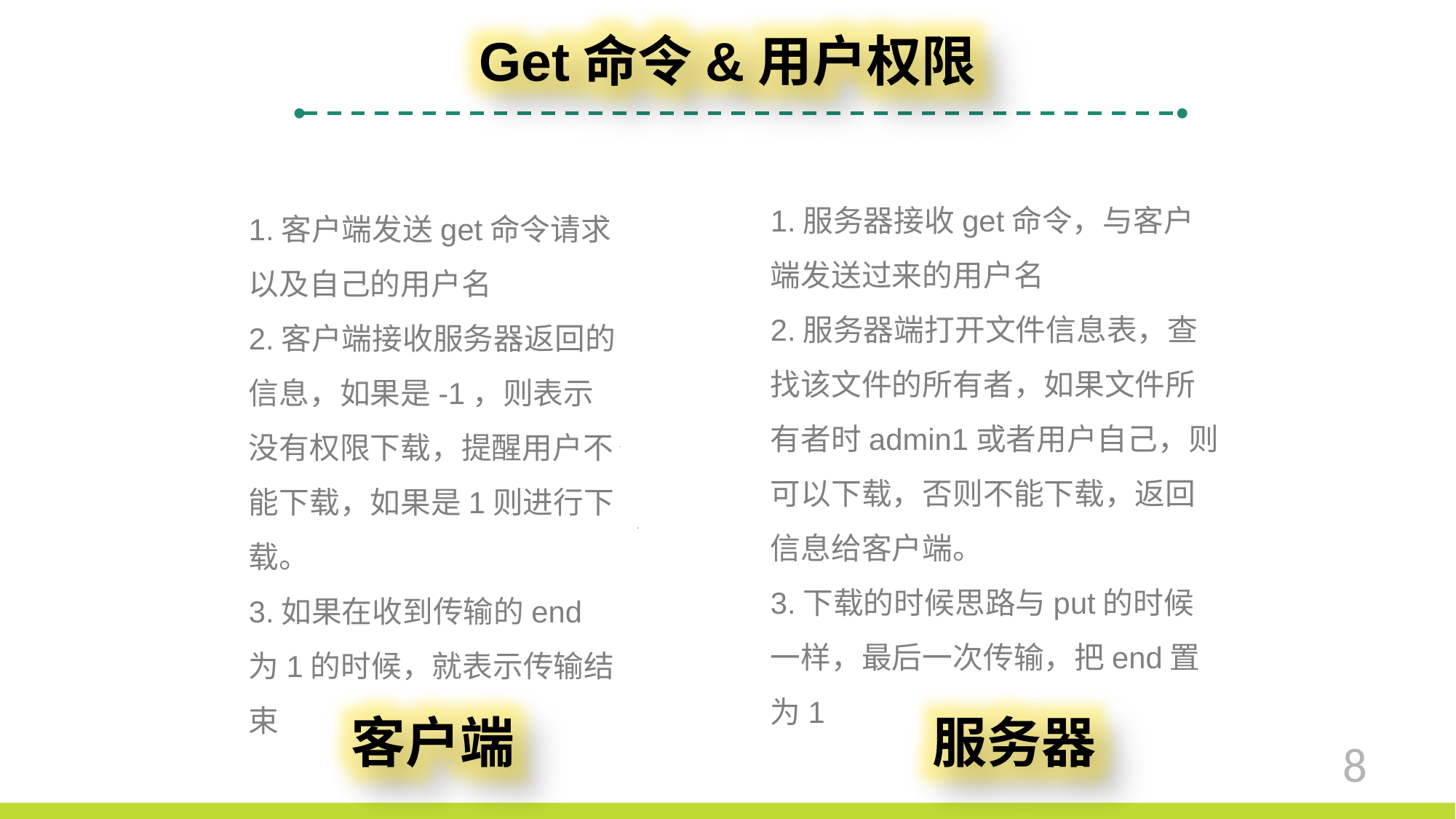

Get命令&用户权限
1.服务器接收get命令，与客户端发送过来的用户名
2.服务器端打开文件信息表，查找该文件的所有者，如果文件所有者时admin1或者用户自己，则可以下载，否则不能下载，返回信息给客户端。
3.下载的时候思路与put的时候一样，最后一次传输，把end置为1
1.客户端发送get命令请求以及自己的用户名
2.客户端接收服务器返回的信息，如果是-1，则表示没有权限下载，提醒用户不能下载，如果是1则进行下载。
3.如果在收到传输的end为1的时候，就表示传输结束

客户端
服务器
8